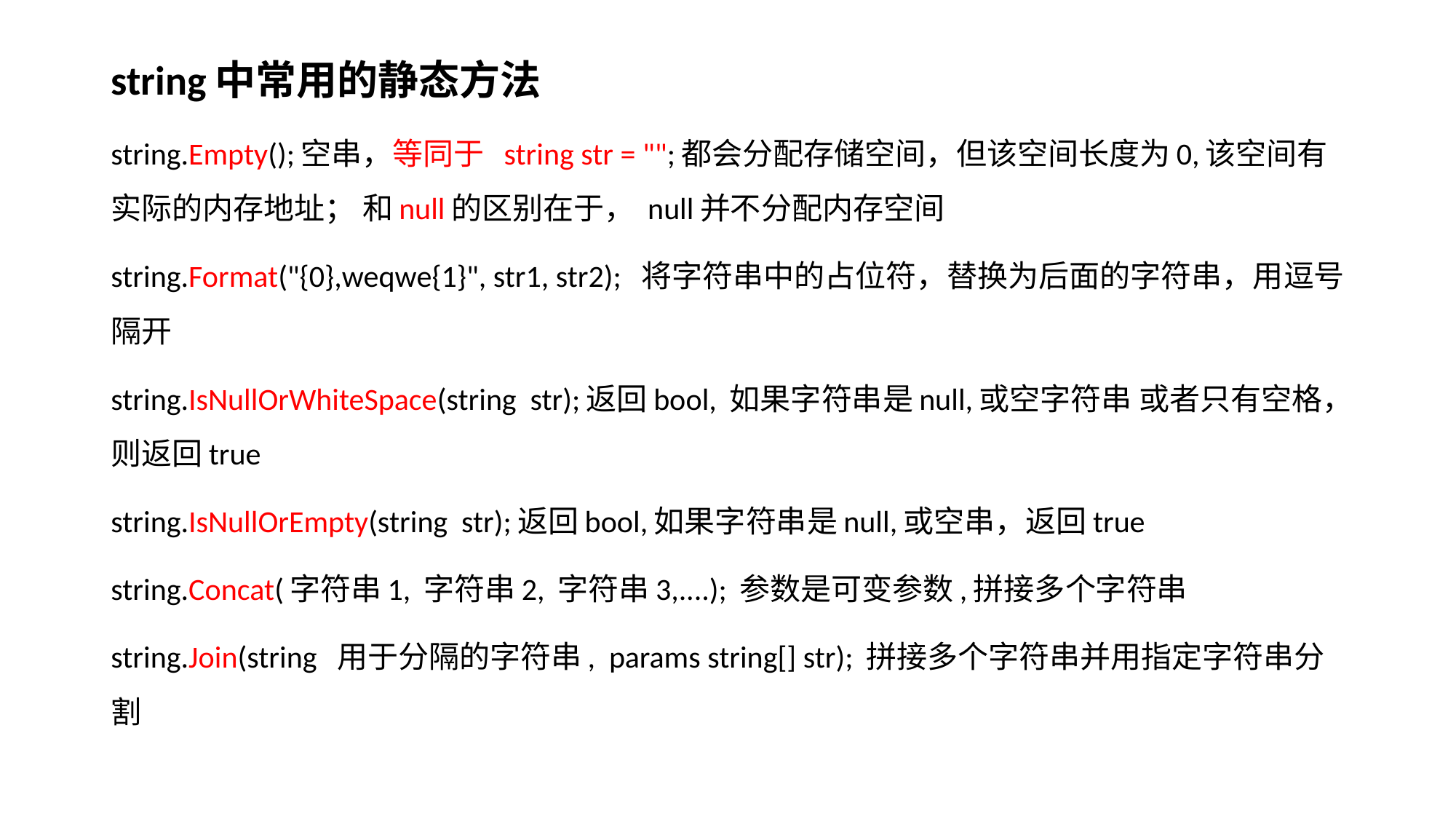

string中常用的静态方法
string.Empty();空串，等同于  string str = "";都会分配存储空间，但该空间长度为0,该空间有实际的内存地址； 和null的区别在于， null并不分配内存空间
string.Format("{0},weqwe{1}", str1, str2);  将字符串中的占位符，替换为后面的字符串，用逗号隔开
string.IsNullOrWhiteSpace(string  str);返回bool, 如果字符串是null,或空字符串 或者只有空格，则返回true
string.IsNullOrEmpty(string  str);返回bool,如果字符串是null,或空串，返回true
string.Concat(字符串1, 字符串2, 字符串3,....); 参数是可变参数,拼接多个字符串
string.Join(string  用于分隔的字符串,  params string[] str); 拼接多个字符串并用指定字符串分割